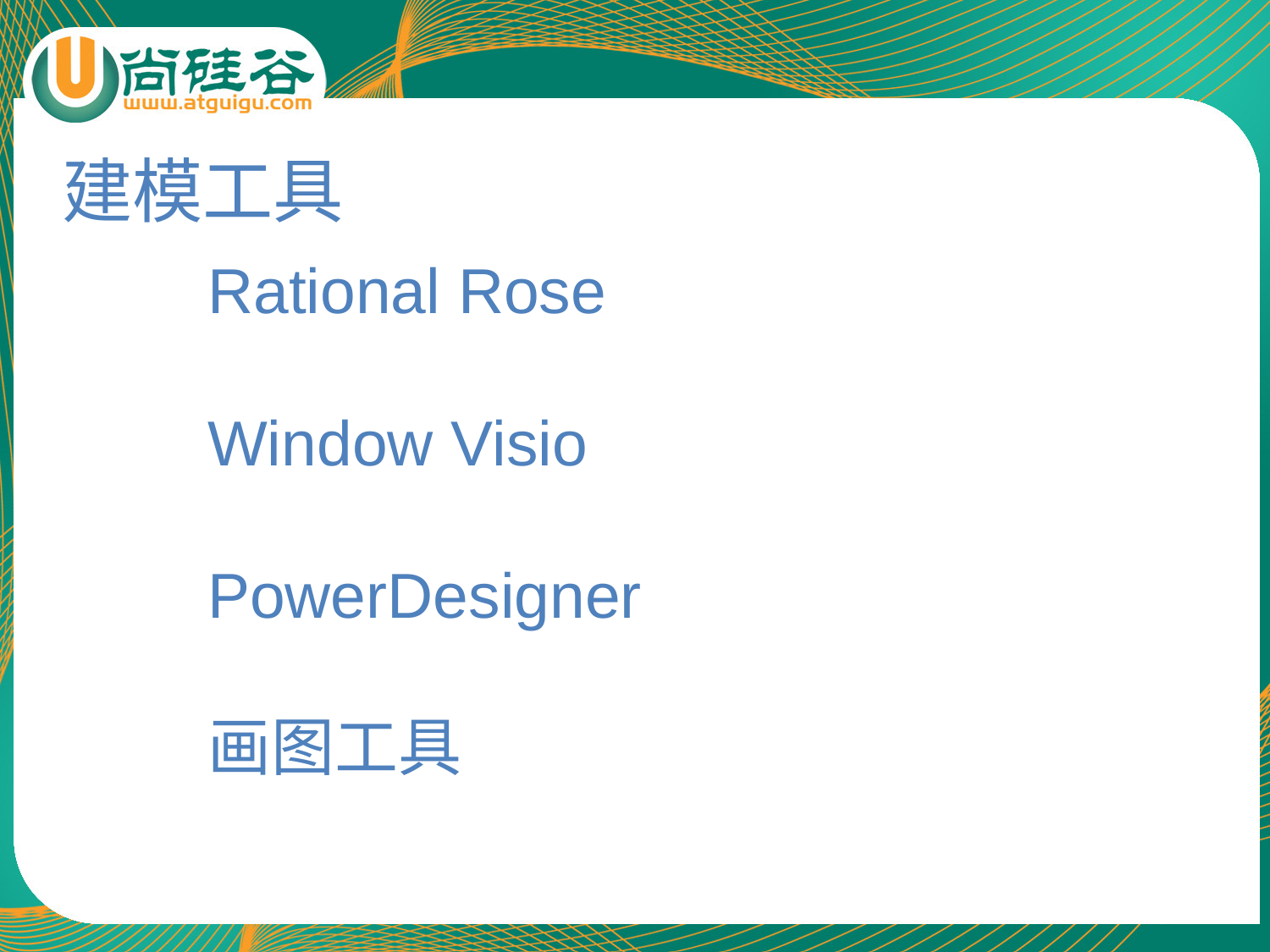

建模工具
	Rational Rose

	Window Visio

	PowerDesigner

	画图工具